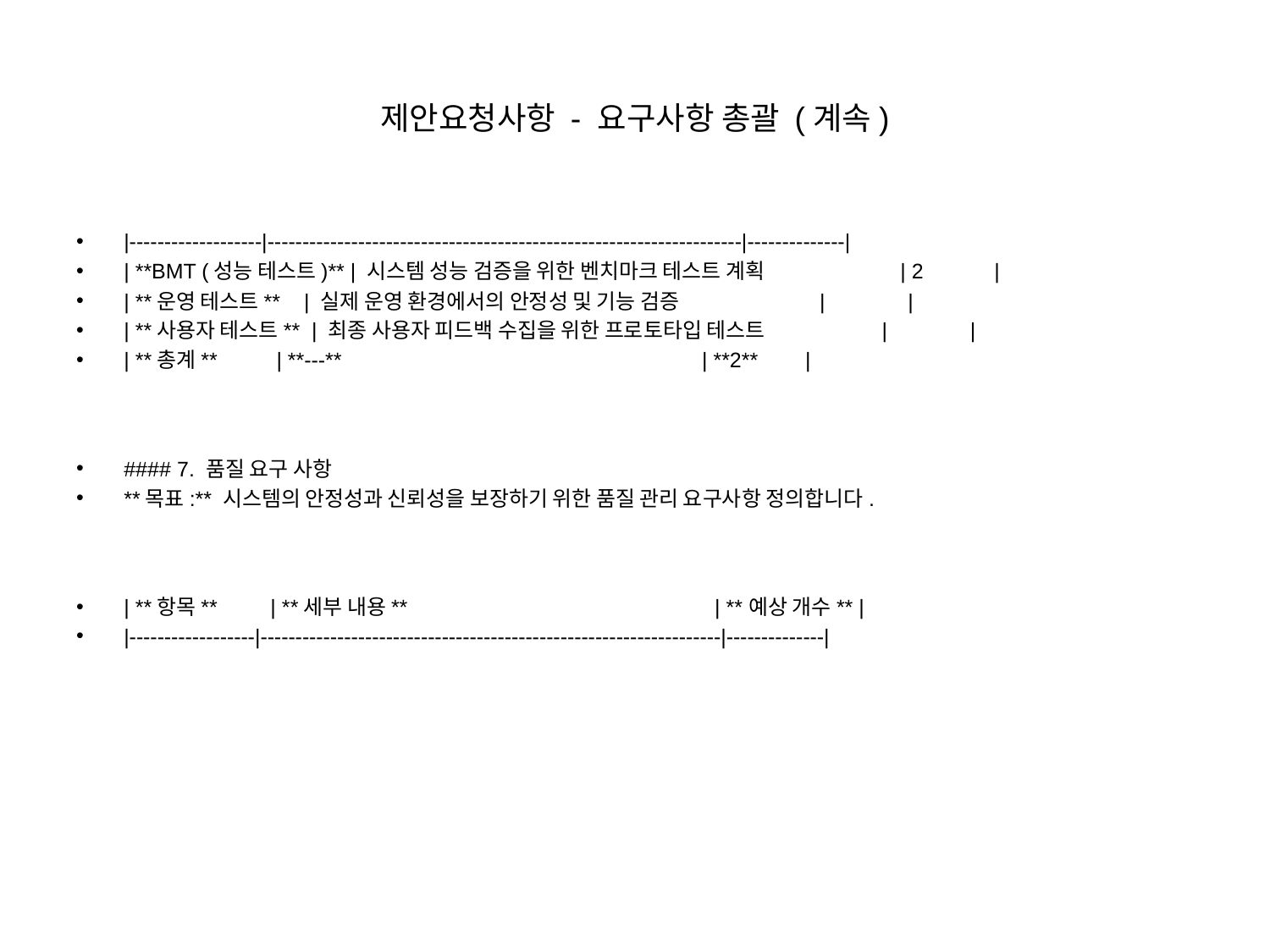

# 제안요청사항 - 요구사항 총괄 (계속)
|-------------------|--------------------------------------------------------------------|--------------|
| **BMT (성능 테스트)** | 시스템 성능 검증을 위한 벤치마크 테스트 계획                            | 2            |
| **운영 테스트**    | 실제 운영 환경에서의 안정성 및 기능 검증                             |              |
| **사용자 테스트**  | 최종 사용자 피드백 수집을 위한 프로토타입 테스트                        |              |
| **총계**          | **---**                                                             | **2**        |

#### 7. 품질 요구 사항
**목표:** 시스템의 안정성과 신뢰성을 보장하기 위한 품질 관리 요구사항 정의합니다.

| **항목**         | **세부 내용**                                                    | **예상 개수** |
|------------------|------------------------------------------------------------------|--------------|